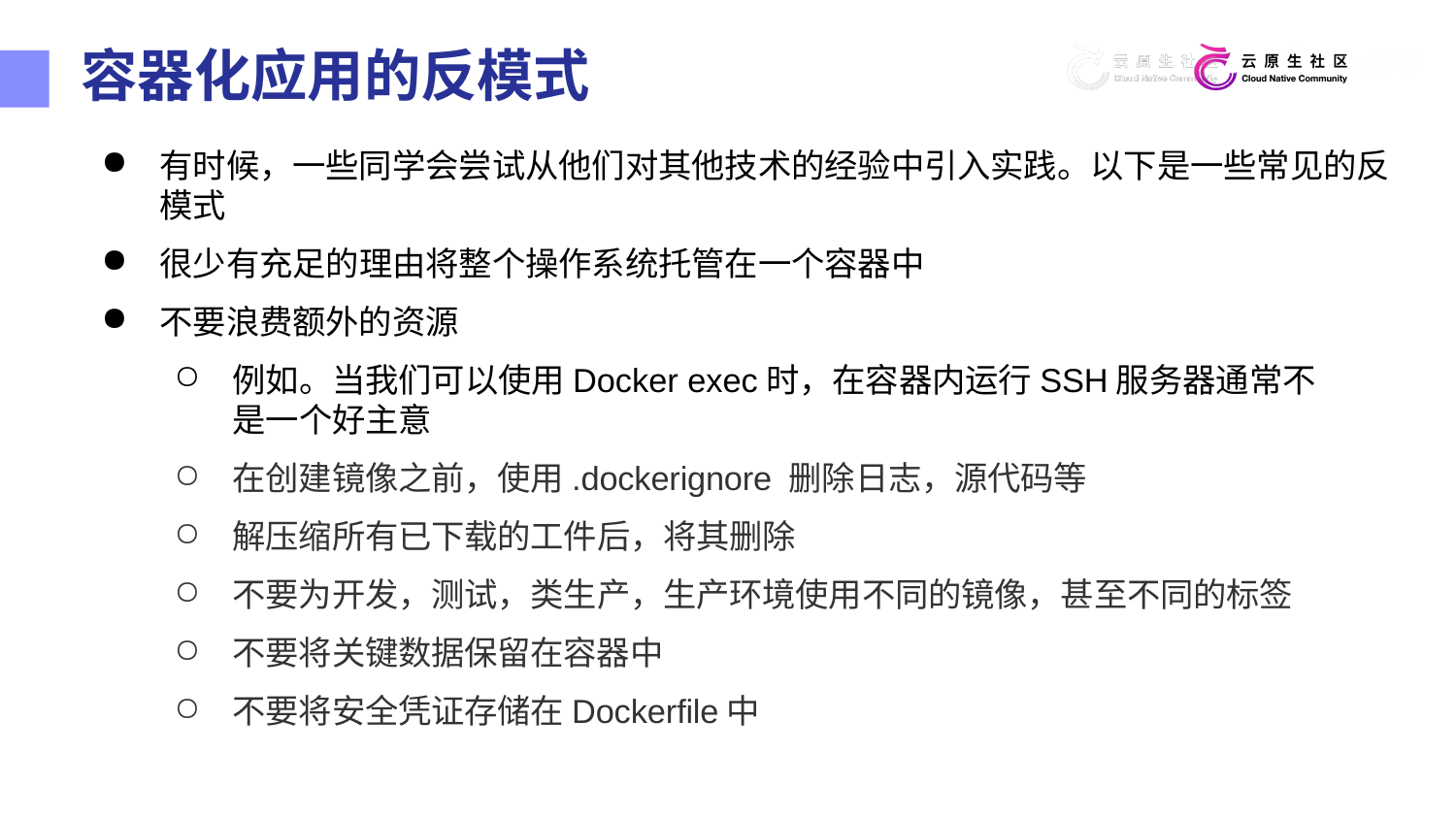

容器化应用的反模式

有时候，一些同学会尝试从他们对其他技术的经验中引入实践。以下是一些常见的反模式
很少有充足的理由将整个操作系统托管在一个容器中
不要浪费额外的资源
例如。当我们可以使用Docker exec时，在容器内运行SSH服务器通常不是一个好主意
在创建镜像之前，使用.dockerignore 删除日志，源代码等
解压缩所有已下载的工件后，将其删除
不要为开发，测试，类生产，生产环境使用不同的镜像，甚至不同的标签
不要将关键数据保留在容器中
不要将安全凭证存储在Dockerfile中